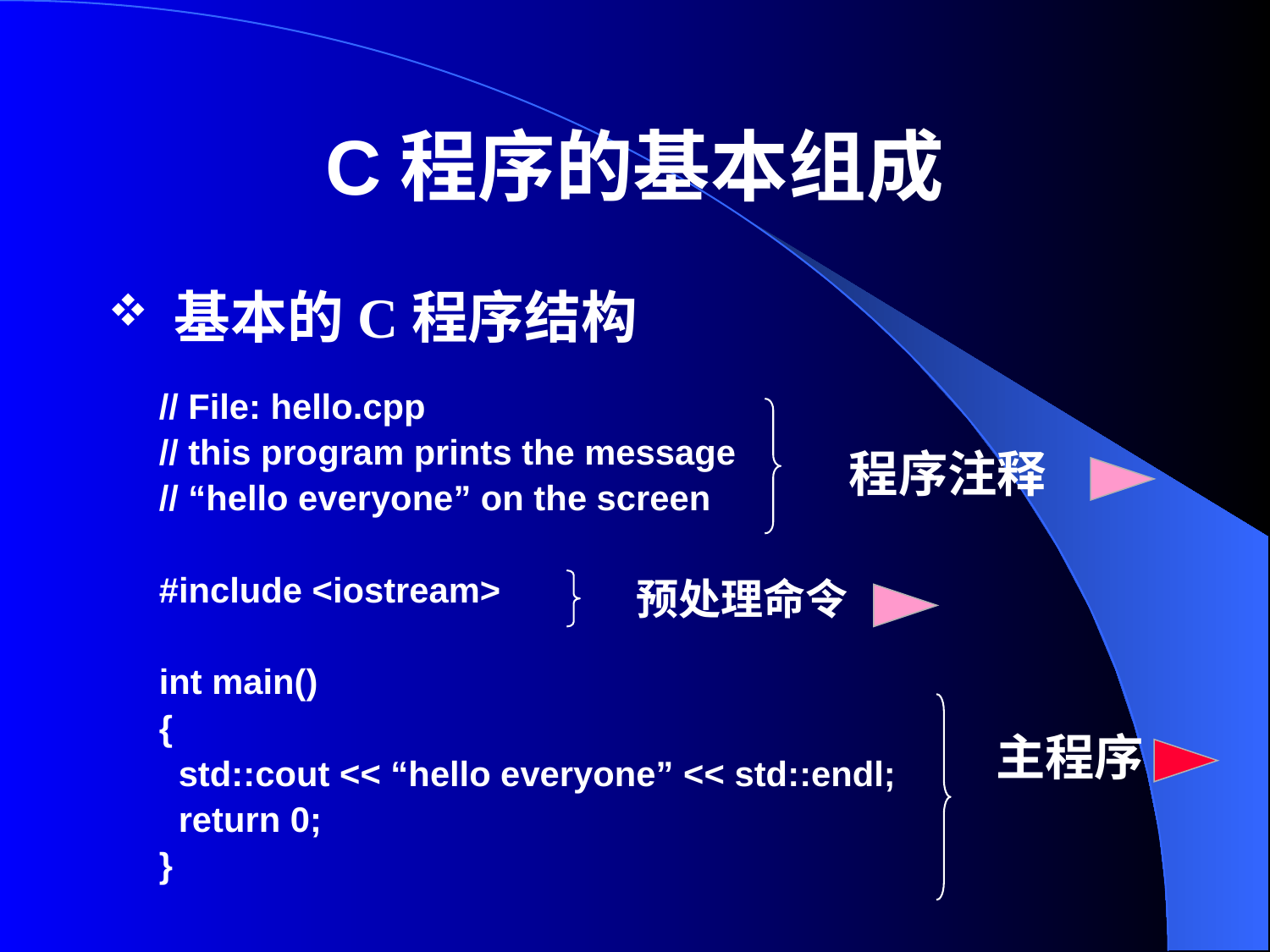

# C程序的基本组成
基本的C程序结构
// File: hello.cpp
// this program prints the message
// “hello everyone” on the screen

#include <iostream>

int main()
{
  std::cout << “hello everyone” << std::endl;
  return 0;
}

程序注释

预处理命令

主程序